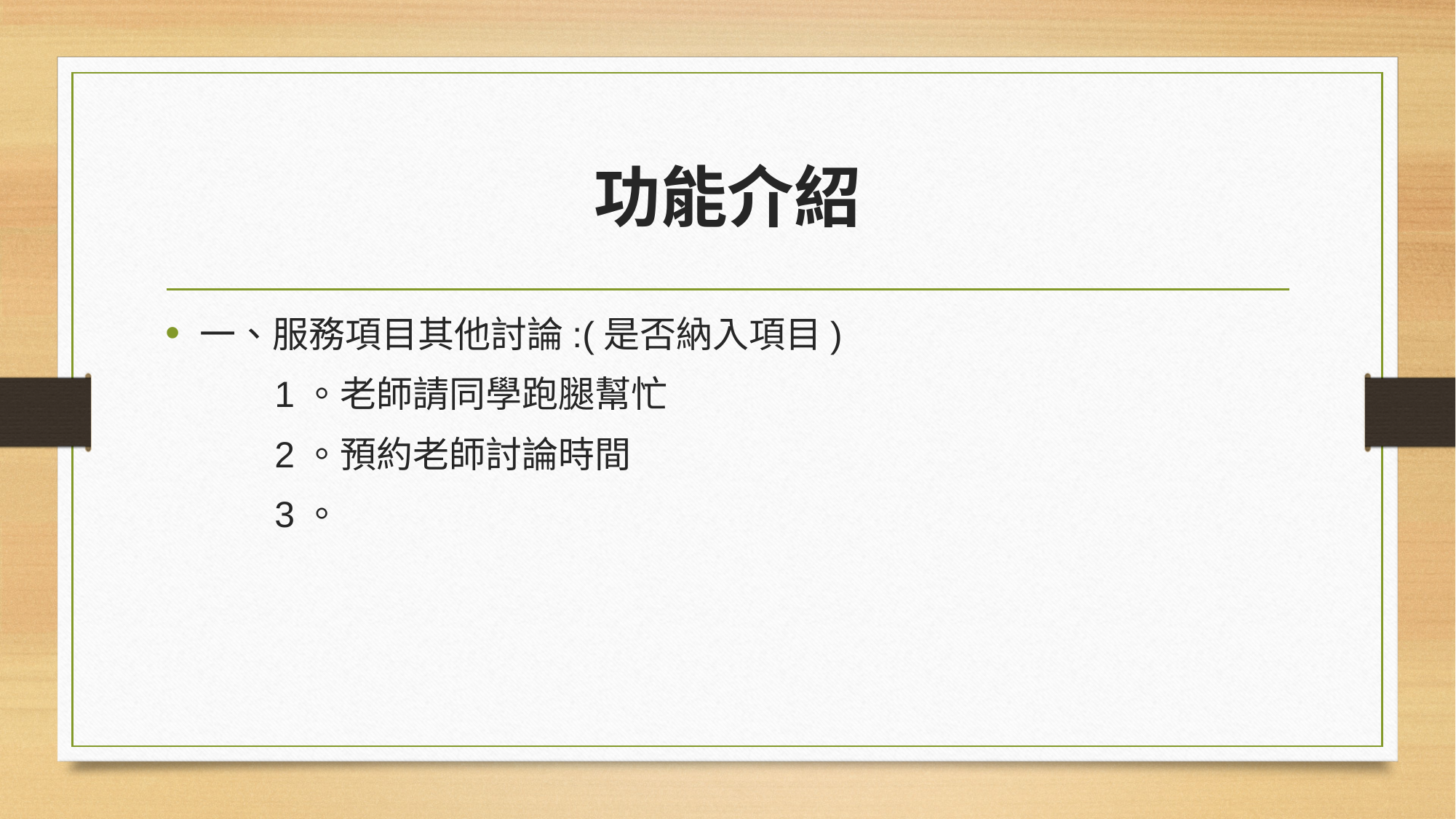

# 功能介紹
一、服務項目其他討論:(是否納入項目)
	1。老師請同學跑腿幫忙
	2。預約老師討論時間
	3。